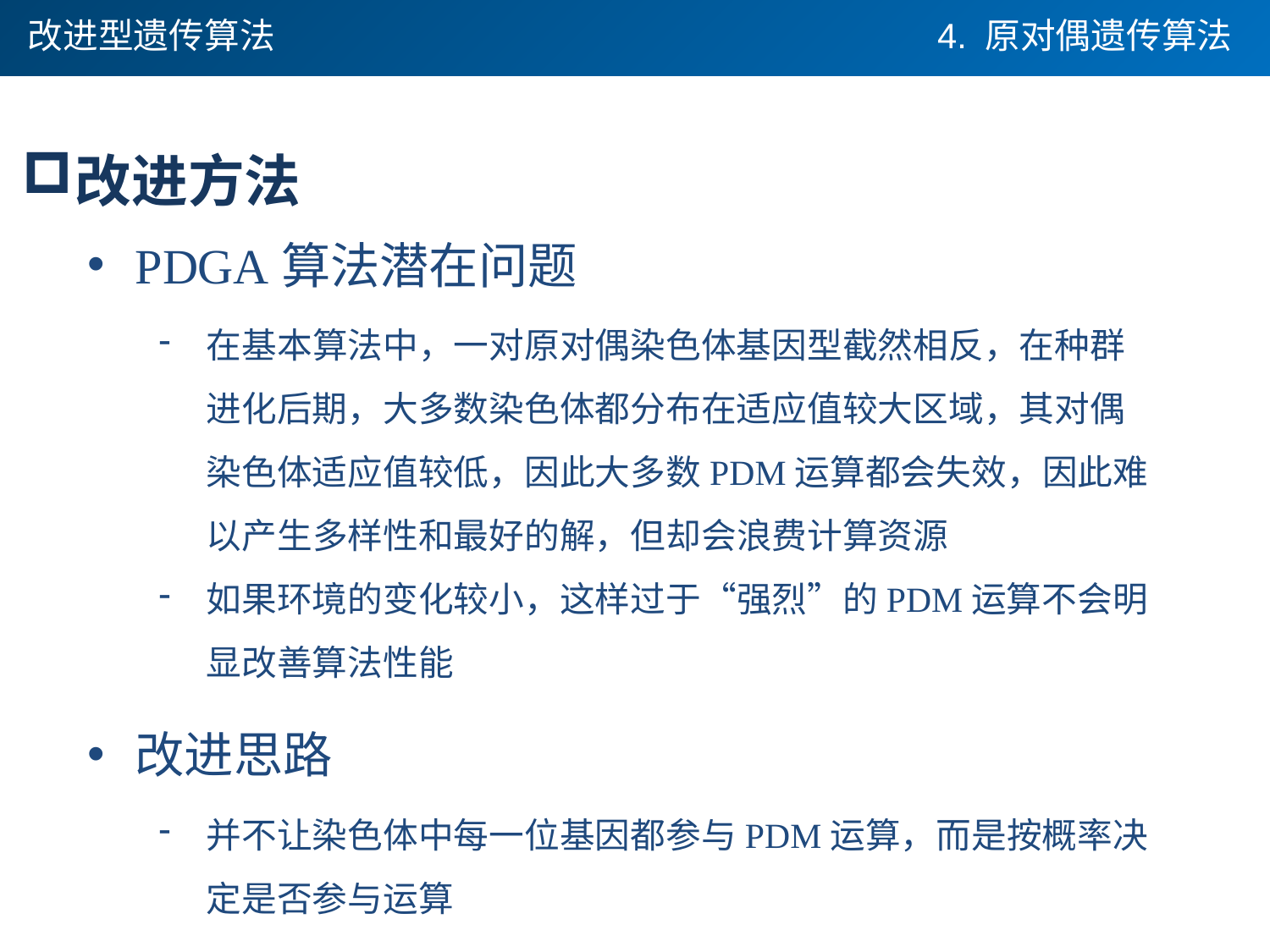

改进型遗传算法
4. 原对偶遗传算法
改进方法
PDGA算法潜在问题
在基本算法中，一对原对偶染色体基因型截然相反，在种群进化后期，大多数染色体都分布在适应值较大区域，其对偶染色体适应值较低，因此大多数PDM运算都会失效，因此难以产生多样性和最好的解，但却会浪费计算资源
如果环境的变化较小，这样过于“强烈”的PDM运算不会明显改善算法性能
改进思路
并不让染色体中每一位基因都参与PDM运算，而是按概率决定是否参与运算
77